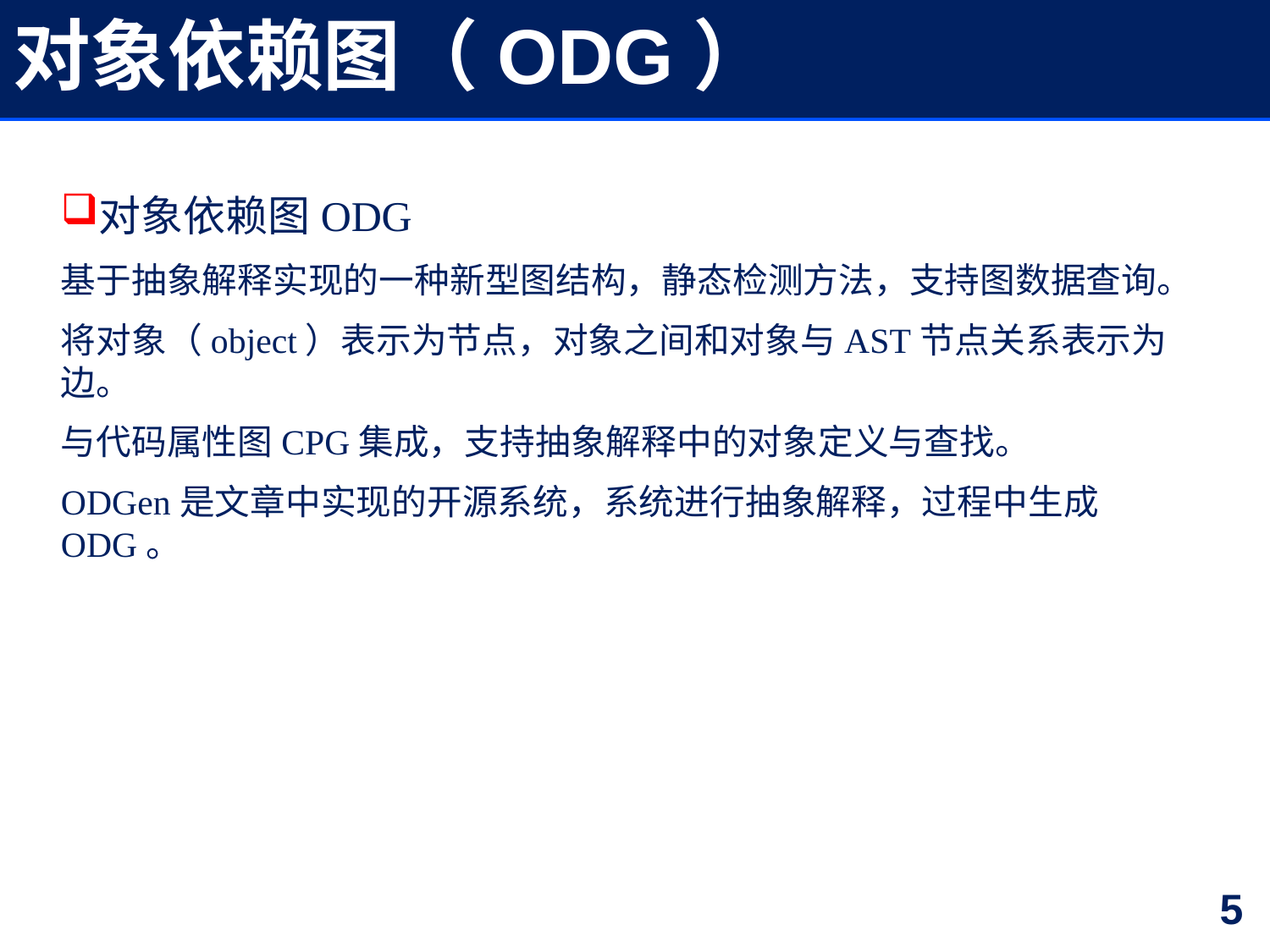

# 对象依赖图（ODG）
对象依赖图ODG
基于抽象解释实现的一种新型图结构，静态检测方法，支持图数据查询。
将对象（object）表示为节点，对象之间和对象与AST节点关系表示为边。
与代码属性图CPG集成，支持抽象解释中的对象定义与查找。
ODGen是文章中实现的开源系统，系统进行抽象解释，过程中生成ODG。

5